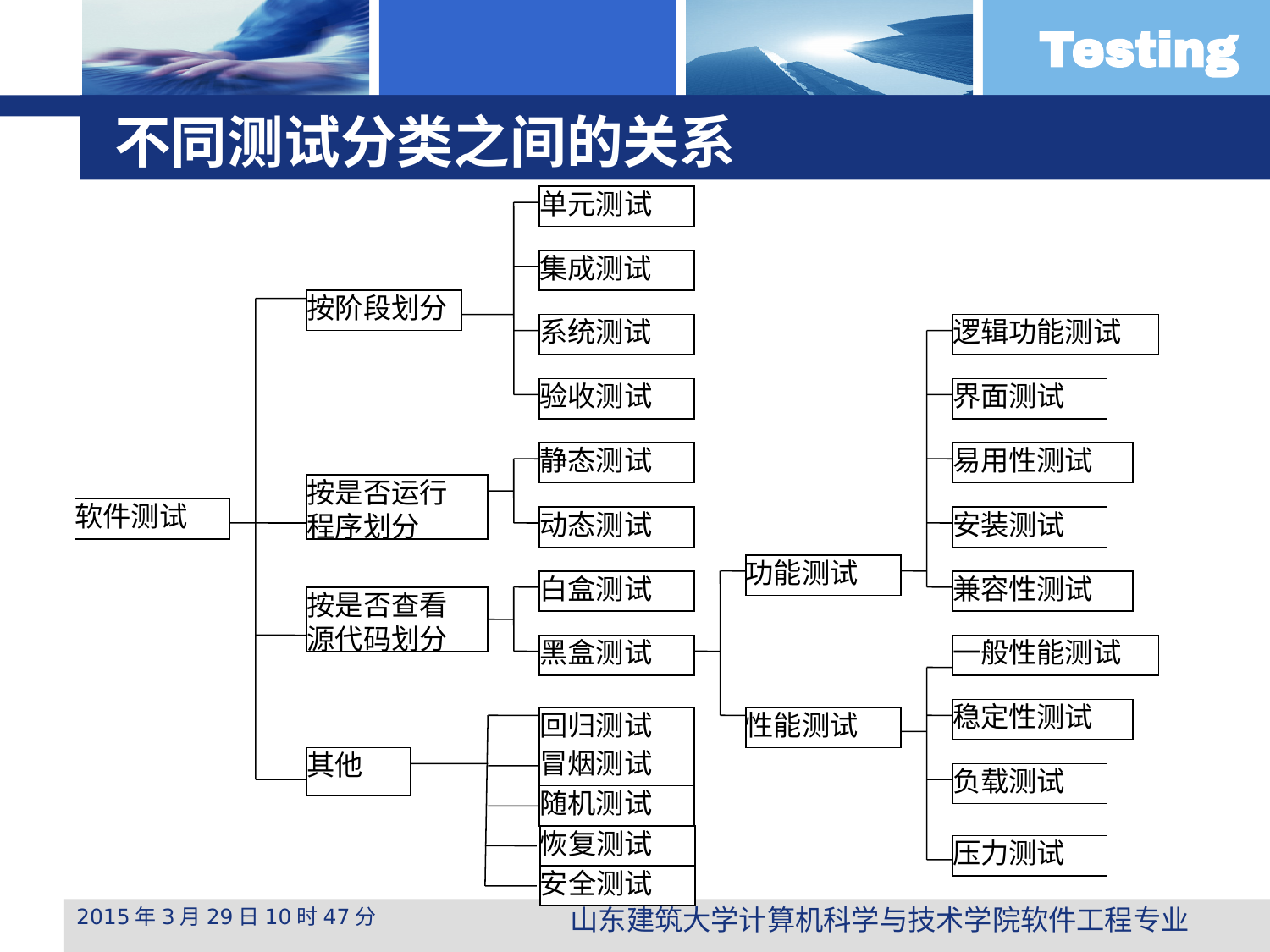

# 不同测试分类之间的关系
单元测试

集成测试

按阶段划分

系统测试
逻辑功能测试

验收测试
界面测试

静态测试
易用性测试

按是否运行
程序划分

软件测试
动态测试
安装测试

功能测试
白盒测试

兼容性测试
按是否查看
源代码划分

黑盒测试
一般性能测试

稳定性测试
回归测试
性能测试

冒烟测试
其他

负载测试

随机测试

恢复测试
压力测试

安全测试

山东建筑大学计算机科学与技术学院软件工程专业
2015年3月29日10时47分